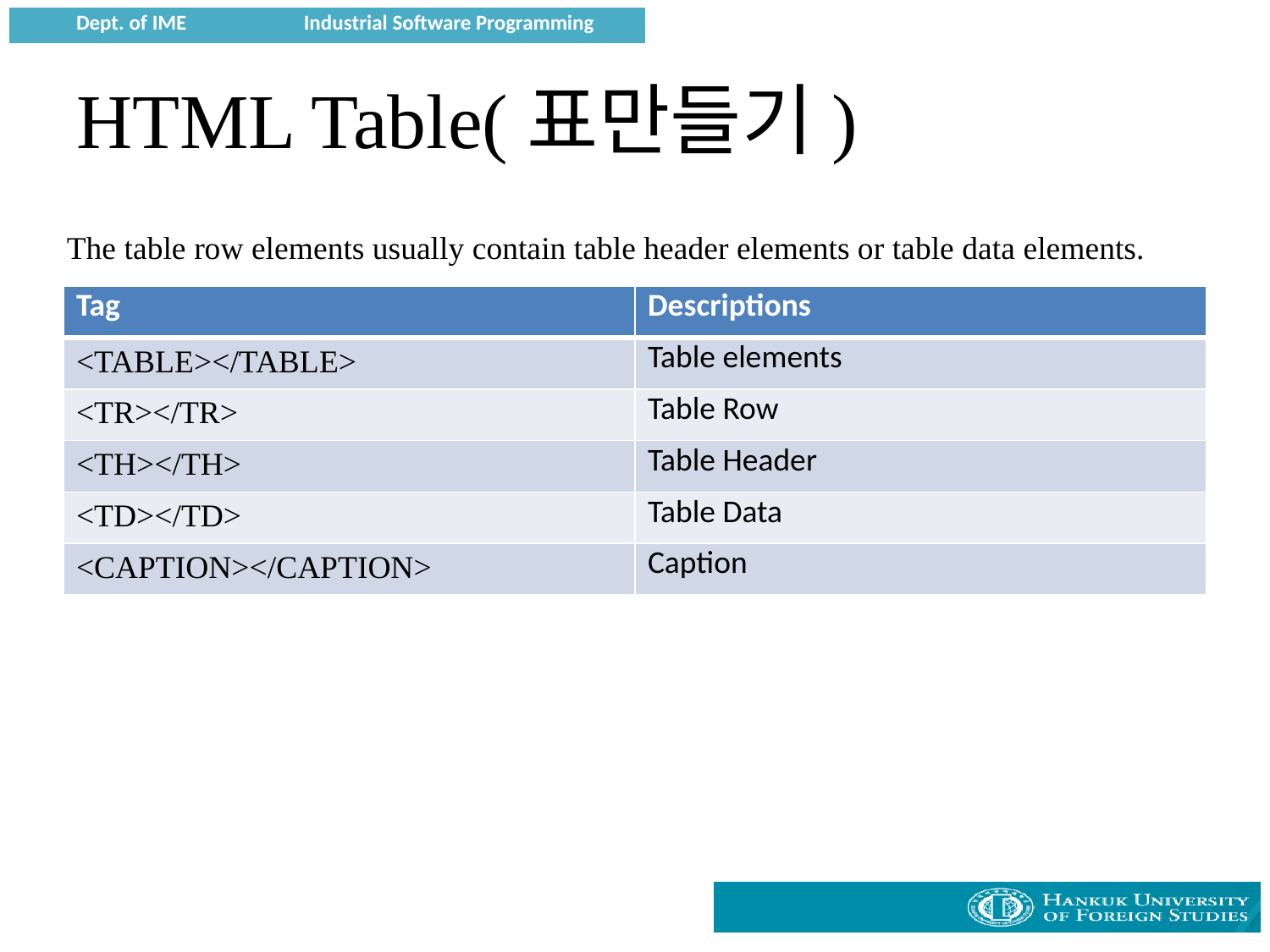

# HTML Table(표만들기)
The table row elements usually contain table header elements or table data elements.
| Tag | Descriptions |
| --- | --- |
| <TABLE></TABLE> | Table elements |
| <TR></TR> | Table Row |
| <TH></TH> | Table Header |
| <TD></TD> | Table Data |
| <CAPTION></CAPTION> | Caption |